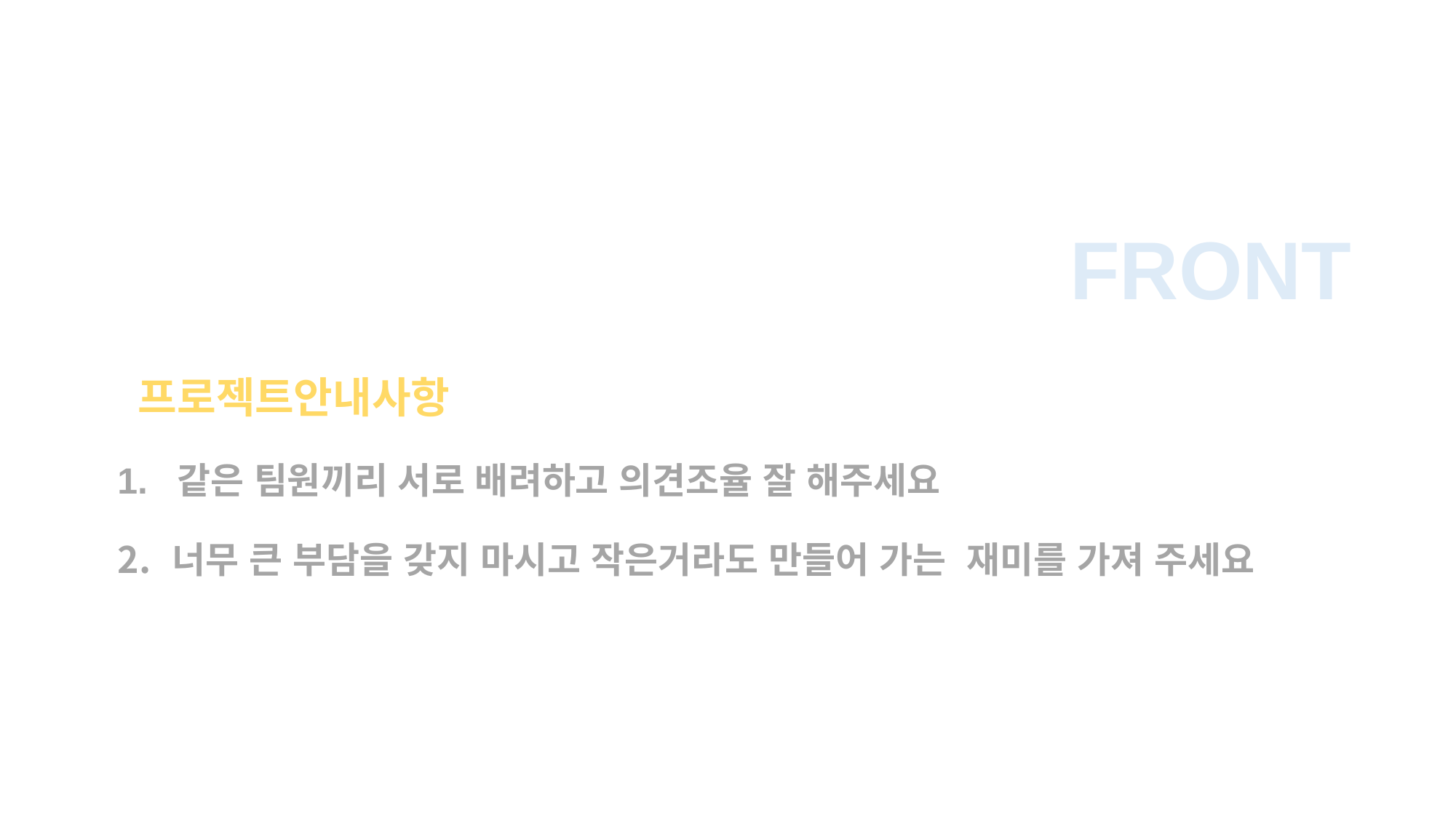

FRONT
프로젝트안내사항
1.  같은 팀원끼리 서로 배려하고 의견조율 잘 해주세요
너무 큰 부담을 갖지 마시고 작은거라도 만들어 가는  재미를 가져 주세요